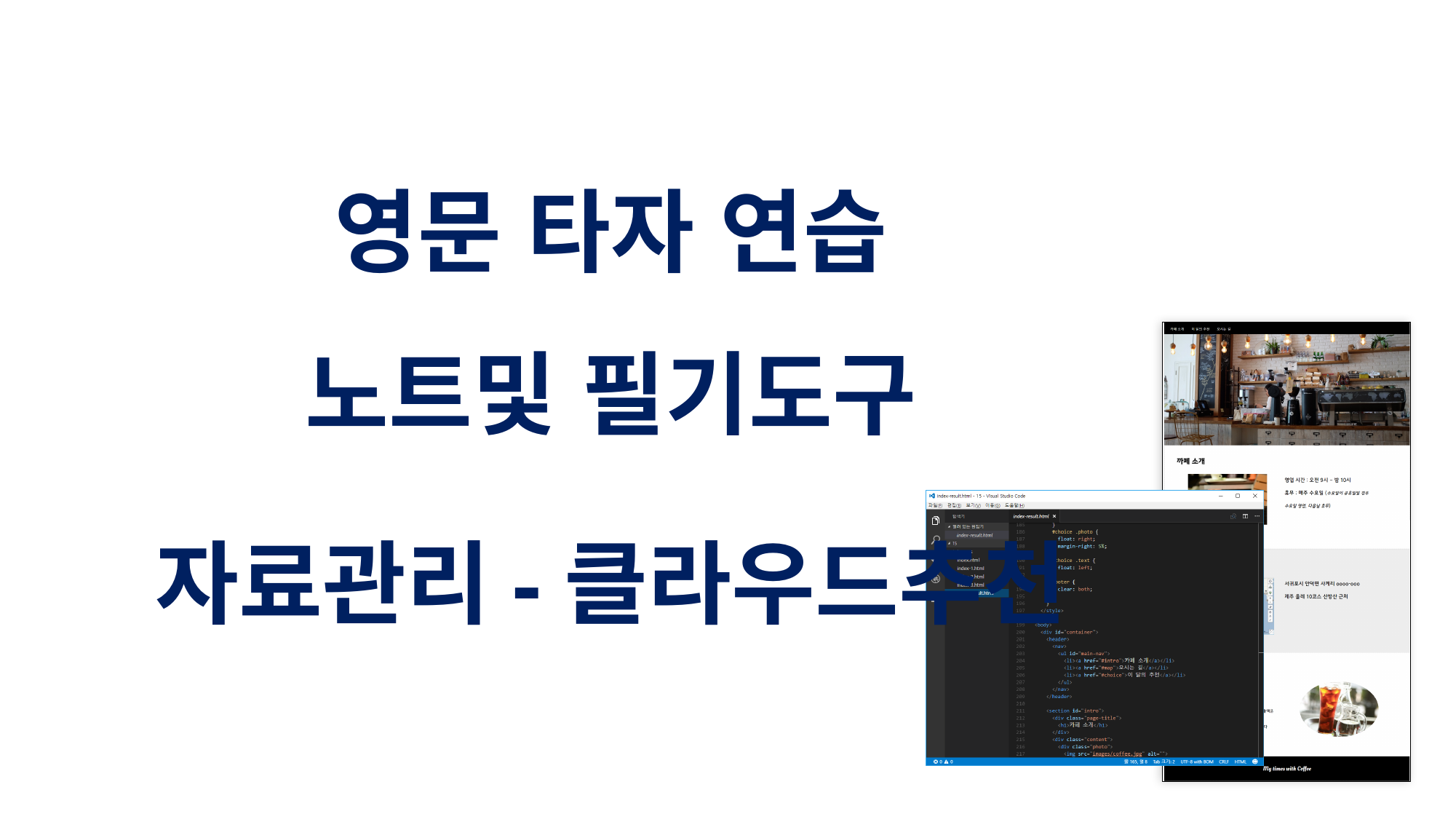

# 영문 타자 연습
노트및 필기도구
자료관리-클라우드추천